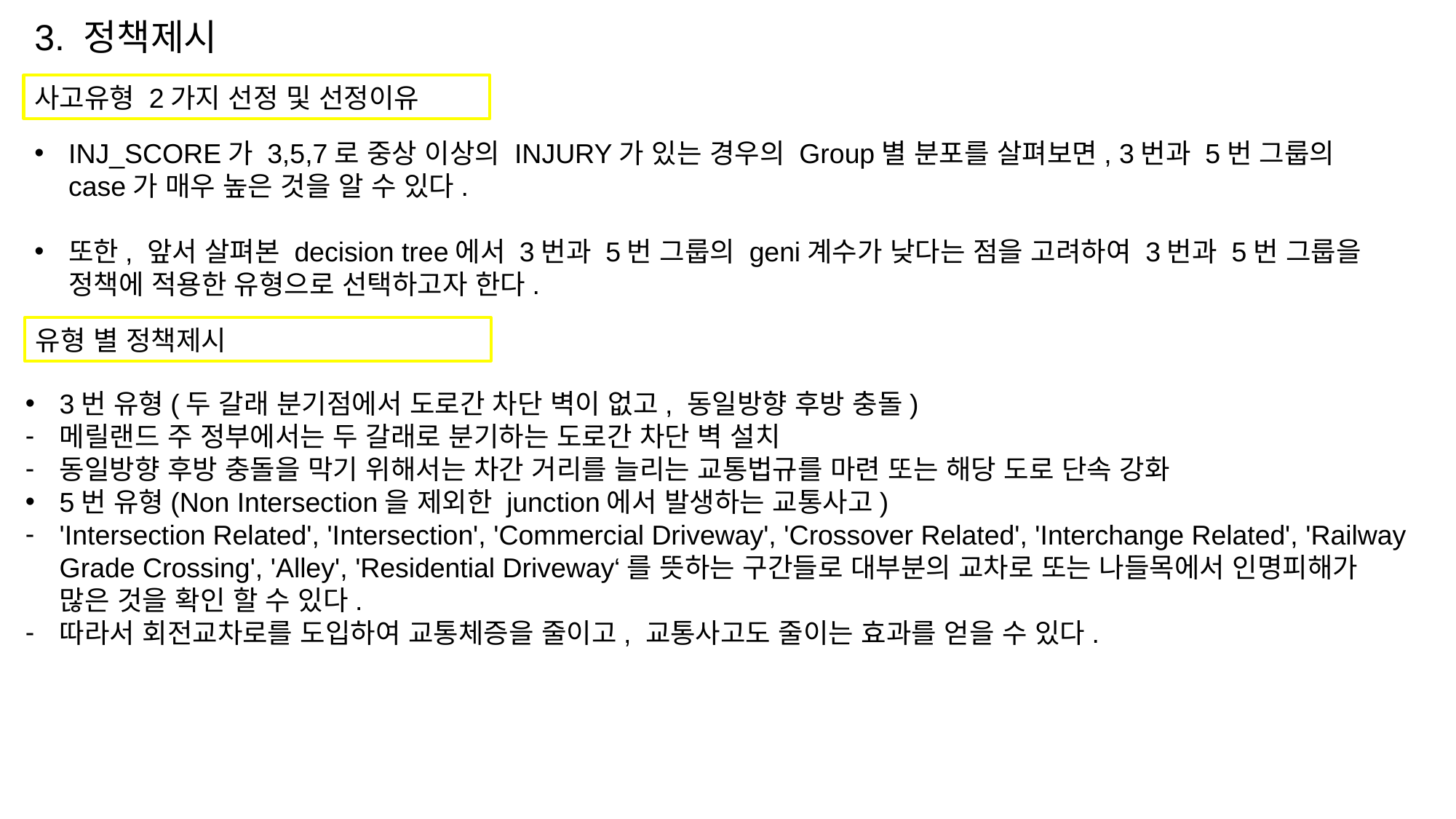

3. 정책제시
사고유형 2가지 선정 및 선정이유
INJ_SCORE가 3,5,7로 중상 이상의 INJURY가 있는 경우의 Group별 분포를 살펴보면, 3번과 5번 그룹의 case가 매우 높은 것을 알 수 있다.

또한, 앞서 살펴본 decision tree에서 3번과 5번 그룹의 geni계수가 낮다는 점을 고려하여 3번과 5번 그룹을 정책에 적용한 유형으로 선택하고자 한다.
유형 별 정책제시
3번 유형(두 갈래 분기점에서 도로간 차단 벽이 없고, 동일방향 후방 충돌)
메릴랜드 주 정부에서는 두 갈래로 분기하는 도로간 차단 벽 설치
동일방향 후방 충돌을 막기 위해서는 차간 거리를 늘리는 교통법규를 마련 또는 해당 도로 단속 강화
5번 유형(Non Intersection을 제외한 junction에서 발생하는 교통사고)
'Intersection Related', 'Intersection', 'Commercial Driveway', 'Crossover Related', 'Interchange Related', 'Railway Grade Crossing', 'Alley', 'Residential Driveway‘를 뜻하는 구간들로 대부분의 교차로 또는 나들목에서 인명피해가 많은 것을 확인 할 수 있다.
따라서 회전교차로를 도입하여 교통체증을 줄이고, 교통사고도 줄이는 효과를 얻을 수 있다.